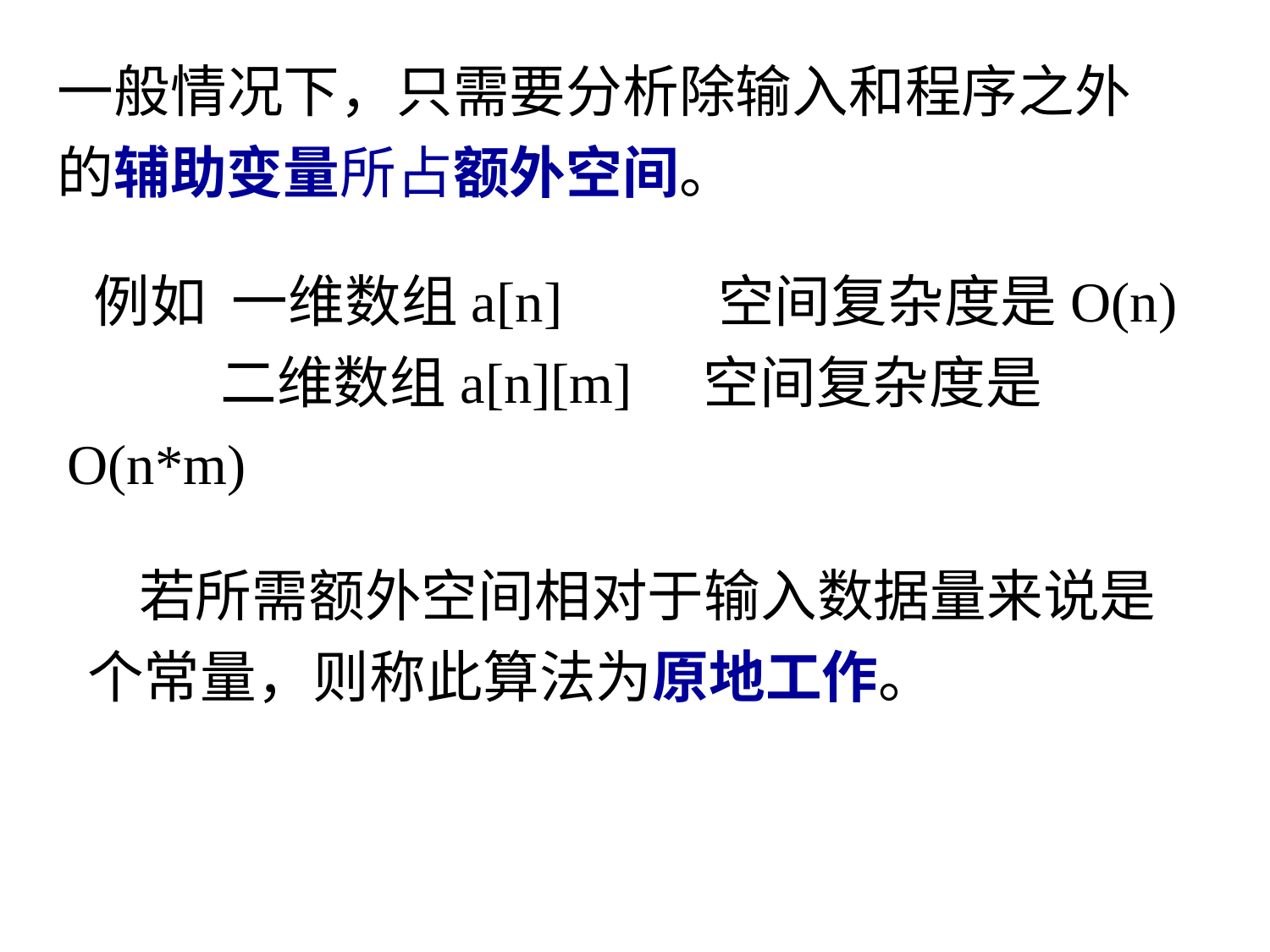

一般情况下，只需要分析除输入和程序之外的辅助变量所占额外空间。
 例如  一维数组a[n]          空间复杂度是O(n)
           二维数组a[n][m]    空间复杂度是O(n*m)
   若所需额外空间相对于输入数据量来说是个常量，则称此算法为原地工作。